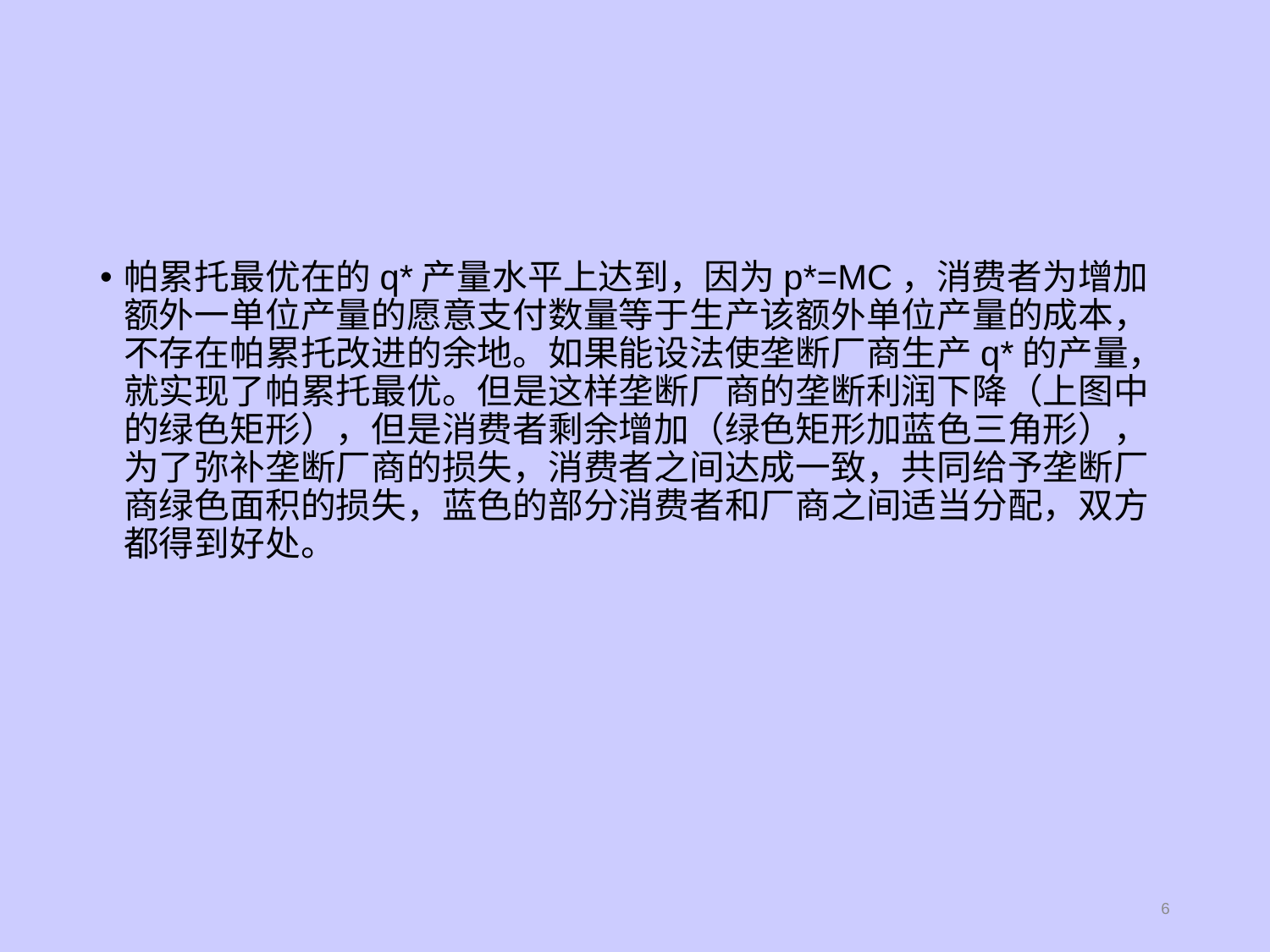

#
帕累托最优在的q*产量水平上达到，因为p*=MC，消费者为增加额外一单位产量的愿意支付数量等于生产该额外单位产量的成本，不存在帕累托改进的余地。如果能设法使垄断厂商生产q*的产量，就实现了帕累托最优。但是这样垄断厂商的垄断利润下降（上图中的绿色矩形），但是消费者剩余增加（绿色矩形加蓝色三角形），为了弥补垄断厂商的损失，消费者之间达成一致，共同给予垄断厂商绿色面积的损失，蓝色的部分消费者和厂商之间适当分配，双方都得到好处。
6